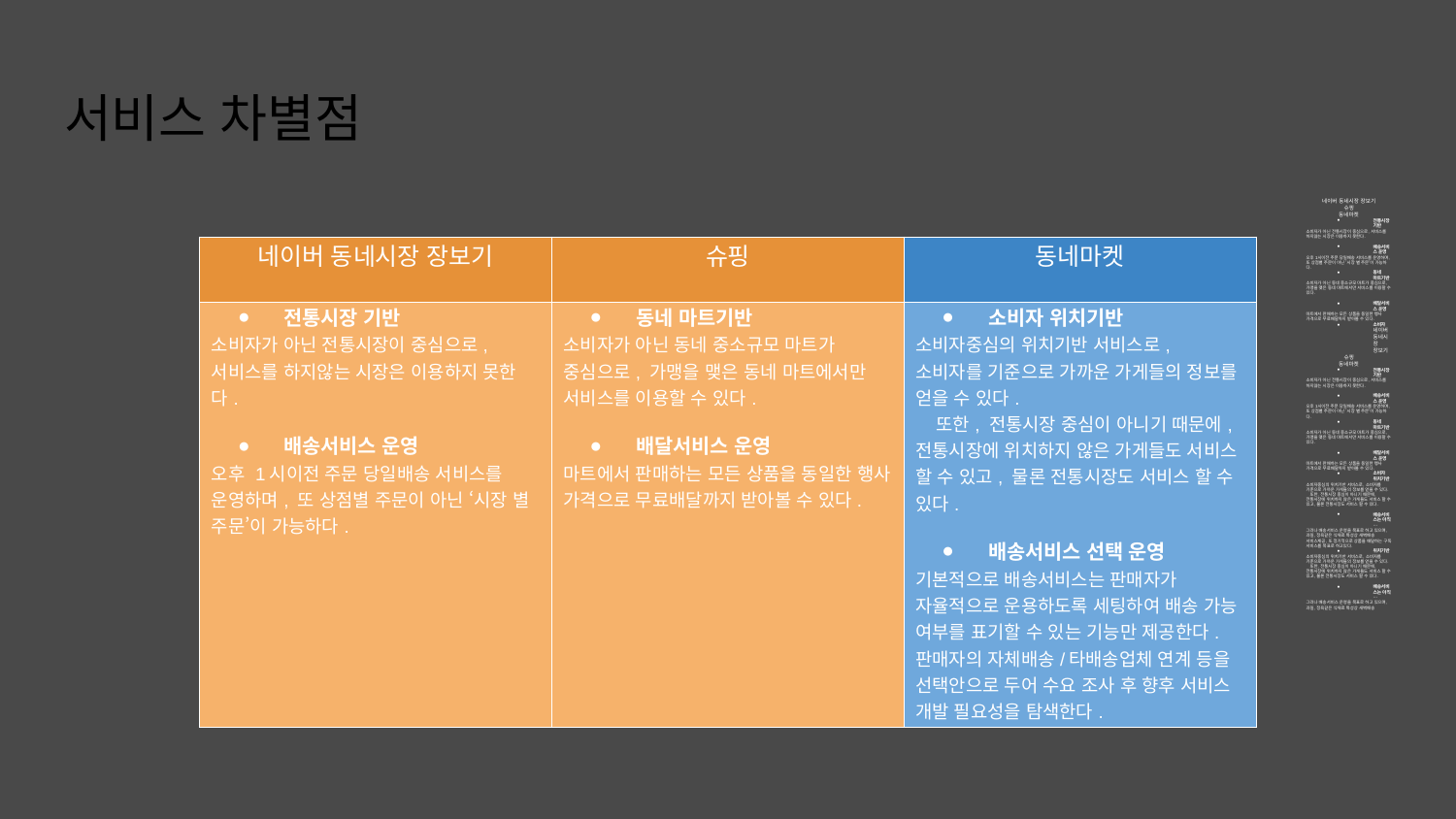

# 서비스 차별점
네이버 동네시장 장보기
슈핑
동네마켓
전통시장 기반
소비자가 아닌 전통시장이 중심으로, 서비스를 하지않는 시장은 이용하지 못한다.

배송서비스 운영
오후 1시이전 주문 당일배송 서비스를 운영하며, 또 상점별 주문이 아닌 ‘시장 별 주문’이 가능하다.
동네 마트기반
소비자가 아닌 동네 중소규모 마트가 중심으로, 가맹을 맺은 동네 마트에서만 서비스를 이용할 수 있다.

배달서비스 운영
마트에서 판매하는 모든 상품을 동일한 행사 가격으로 무료배달까지 받아볼 수 있다.
소비자 네이버 동네시장 장보기
슈핑
동네마켓
전통시장 기반
소비자가 아닌 전통시장이 중심으로, 서비스를 하지않는 시장은 이용하지 못한다.

배송서비스 운영
오후 1시이전 주문 당일배송 서비스를 운영하며, 또 상점별 주문이 아닌 ‘시장 별 주문’이 가능하다.
동네 마트기반
소비자가 아닌 동네 중소규모 마트가 중심으로, 가맹을 맺은 동네 마트에서만 서비스를 이용할 수 있다.

배달서비스 운영
마트에서 판매하는 모든 상품을 동일한 행사 가격으로 무료배달까지 받아볼 수 있다.
소비자 위치기반
소비자중심의 위치기반 서비스로, 소비자를 기준으로 가까운 가게들의 정보를 얻을 수 있다.
   또한, 전통시장 중심이 아니기 때문에,  전통시장에 위치하지 않은 가게들도 서비스 할 수 있고, 물론 전통시장도 서비스 할 수 있다.

배송서비스는 아직…
그러나 배송서비스 운영을 목표로 하고 있으며, 과일, 정육같은 식재료 특성상 새벽배송 서비스제공, 또 정기적으로 상품을 배달하는 구독 서비스를 목표로 하고있다.
위치기반
소비자중심의 위치기반 서비스로, 소비자를 기준으로 가까운 가게들의 정보를 얻을 수 있다.
   또한, 전통시장 중심이 아니기 때문에,  전통시장에 위치하지 않은 가게들도 서비스 할 수 있고, 물론 전통시장도 서비스 할 수 있다.

배송서비스는 아직…
그러나 배송서비스 운영을 목표로 하고 있으며, 과일, 정육같은 식재료 특성상 새벽배송
| 네이버 동네시장 장보기 | 슈핑 | 동네마켓 |
| --- | --- | --- |
| 전통시장 기반 소비자가 아닌 전통시장이 중심으로, 서비스를 하지않는 시장은 이용하지 못한다. 배송서비스 운영 오후 1시이전 주문 당일배송 서비스를 운영하며, 또 상점별 주문이 아닌 ‘시장 별 주문’이 가능하다. | 동네 마트기반 소비자가 아닌 동네 중소규모 마트가 중심으로, 가맹을 맺은 동네 마트에서만 서비스를 이용할 수 있다. 배달서비스 운영 마트에서 판매하는 모든 상품을 동일한 행사 가격으로 무료배달까지 받아볼 수 있다. | 소비자 위치기반 소비자중심의 위치기반 서비스로, 소비자를 기준으로 가까운 가게들의 정보를 얻을 수 있다. 또한, 전통시장 중심이 아니기 때문에, 전통시장에 위치하지 않은 가게들도 서비스 할 수 있고, 물론 전통시장도 서비스 할 수 있다. 배송서비스 선택 운영 기본적으로 배송서비스는 판매자가 자율적으로 운용하도록 세팅하여 배송 가능 여부를 표기할 수 있는 기능만 제공한다. 판매자의 자체배송/타배송업체 연계 등을 선택안으로 두어 수요 조사 후 향후 서비스 개발 필요성을 탐색한다. |